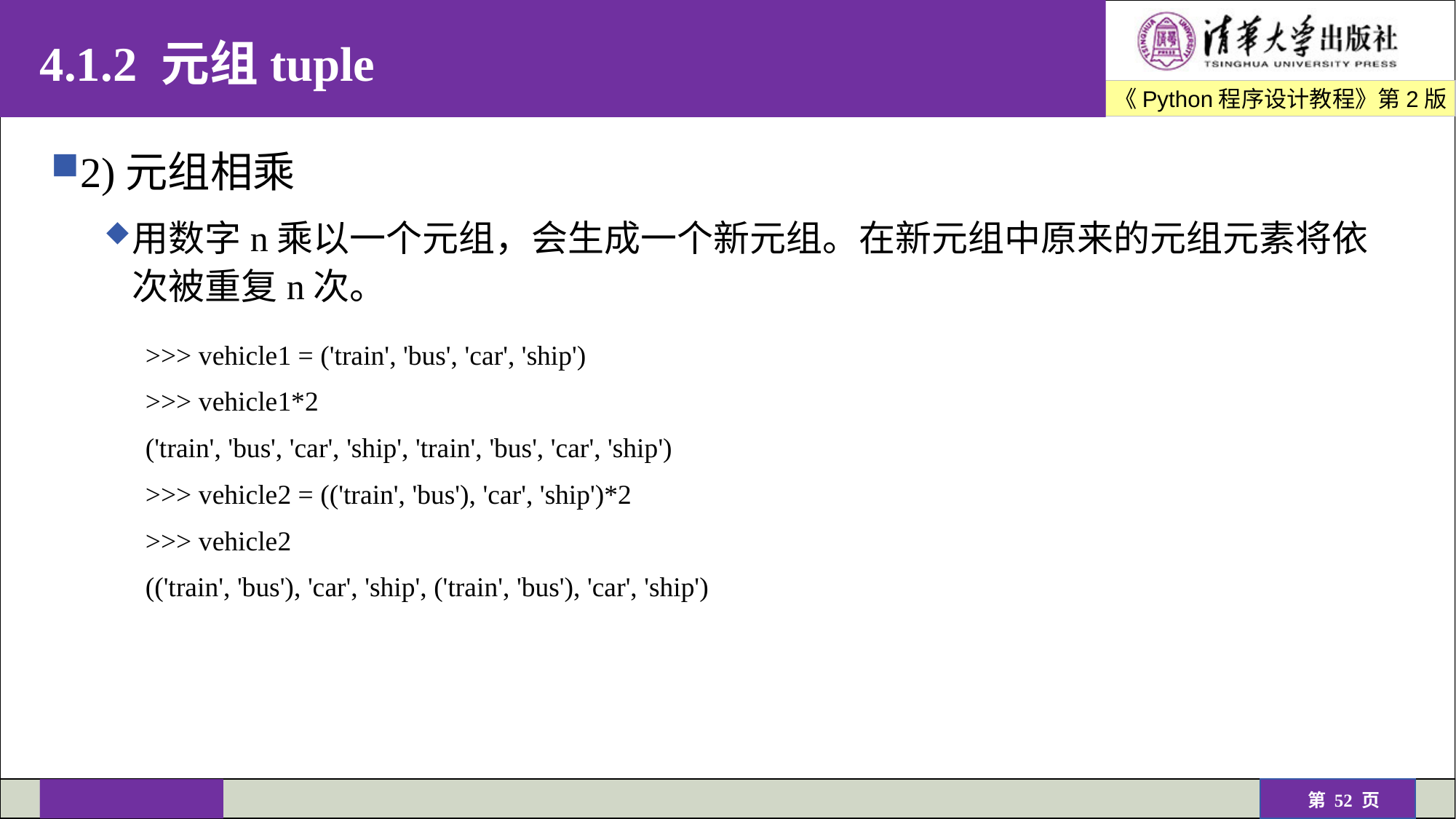

# 4.1.2 元组tuple
2)元组相乘
用数字n乘以一个元组，会生成一个新元组。在新元组中原来的元组元素将依次被重复n次。
>>> vehicle1 = ('train', 'bus', 'car', 'ship')
>>> vehicle1*2
('train', 'bus', 'car', 'ship', 'train', 'bus', 'car', 'ship')
>>> vehicle2 = (('train', 'bus'), 'car', 'ship')*2
>>> vehicle2
(('train', 'bus'), 'car', 'ship', ('train', 'bus'), 'car', 'ship')